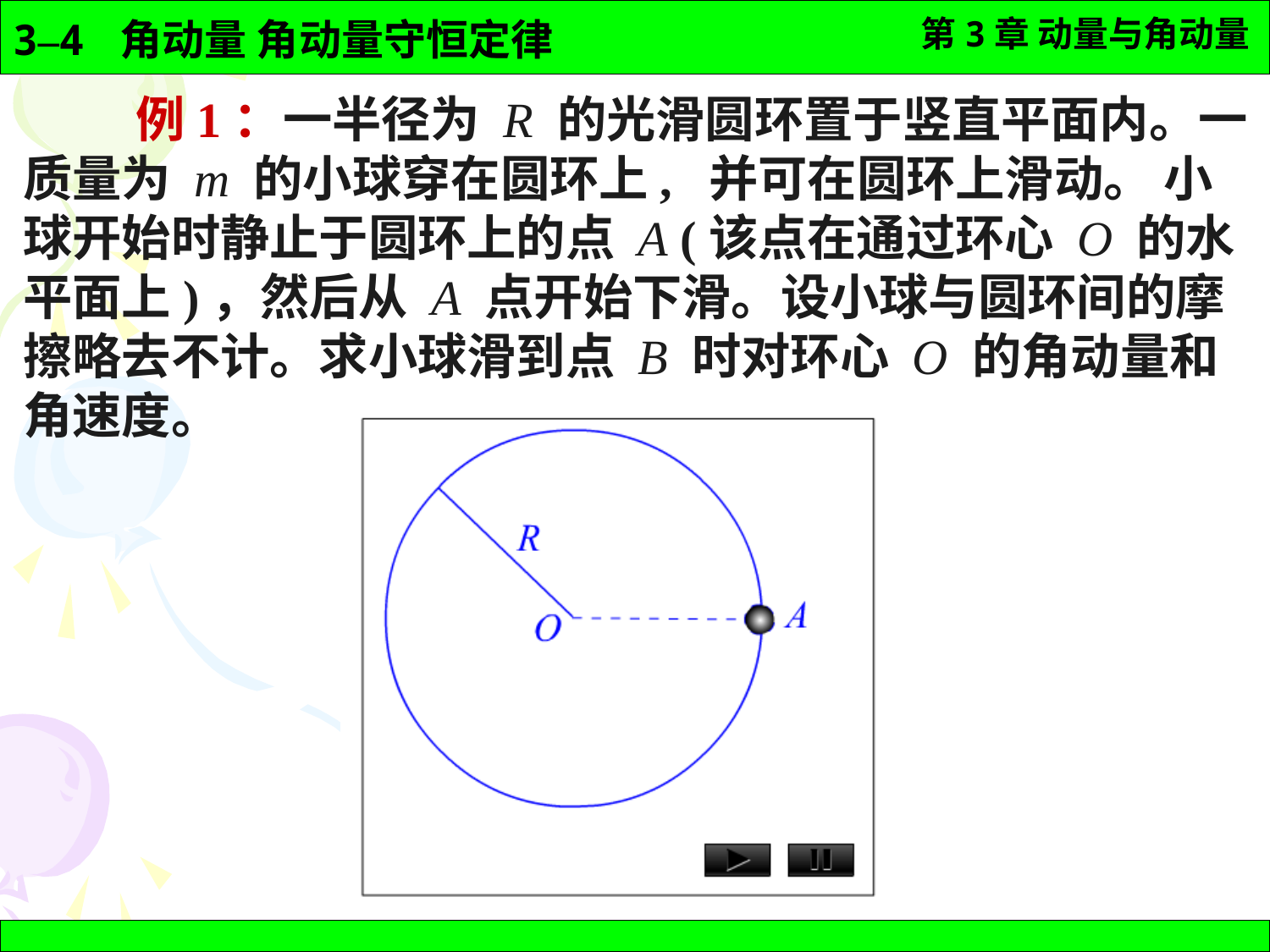

例1：一半径为 R 的光滑圆环置于竖直平面内。一质量为 m 的小球穿在圆环上,  并可在圆环上滑动。 小球开始时静止于圆环上的点 A (该点在通过环心 O 的水平面上)，然后从 A 点开始下滑。设小球与圆环间的摩擦略去不计。求小球滑到点 B 时对环心 O 的角动量和角速度。